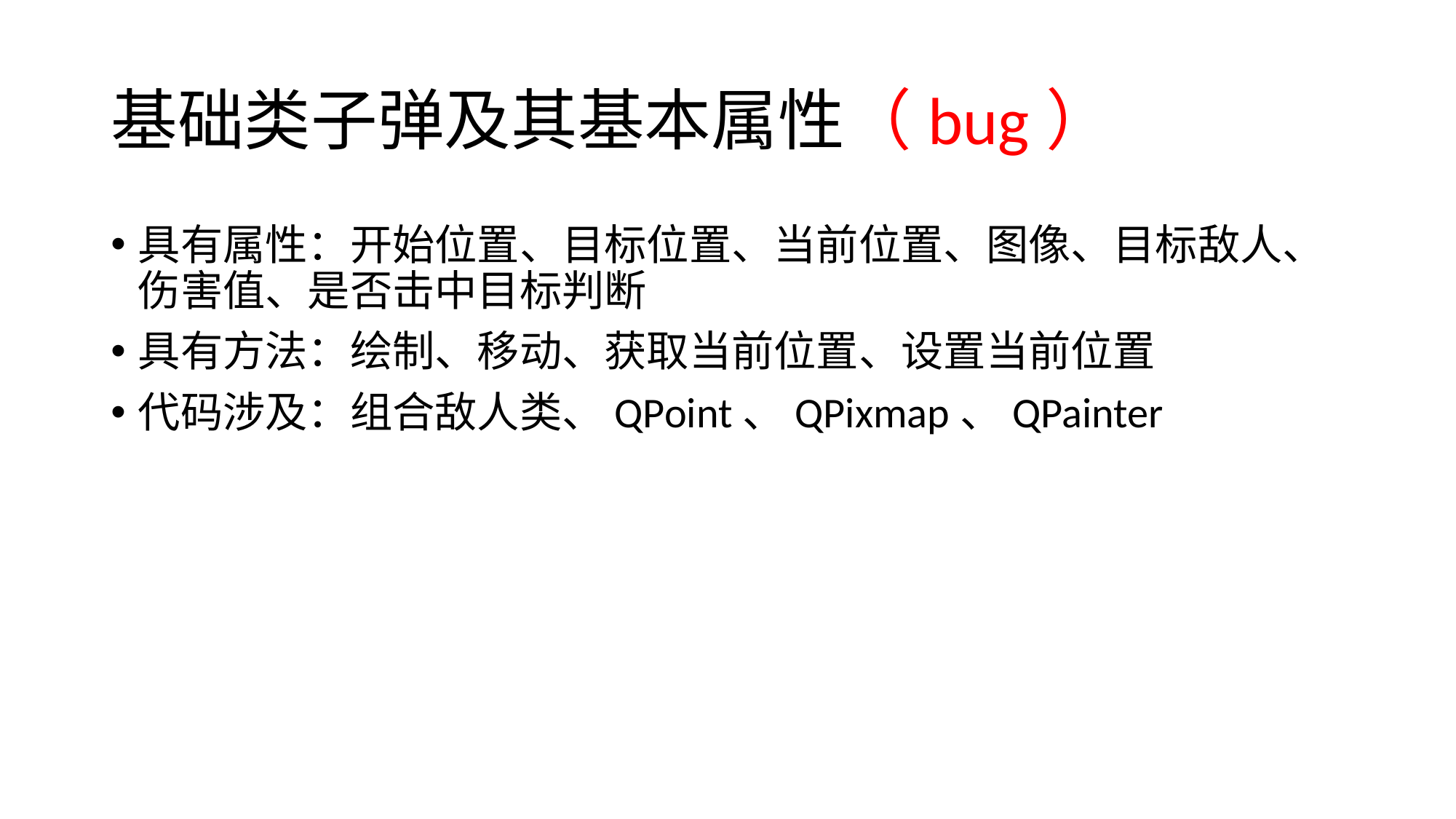

# 基础类子弹及其基本属性（bug）
具有属性：开始位置、目标位置、当前位置、图像、目标敌人、伤害值、是否击中目标判断
具有方法：绘制、移动、获取当前位置、设置当前位置
代码涉及：组合敌人类、QPoint、QPixmap、QPainter